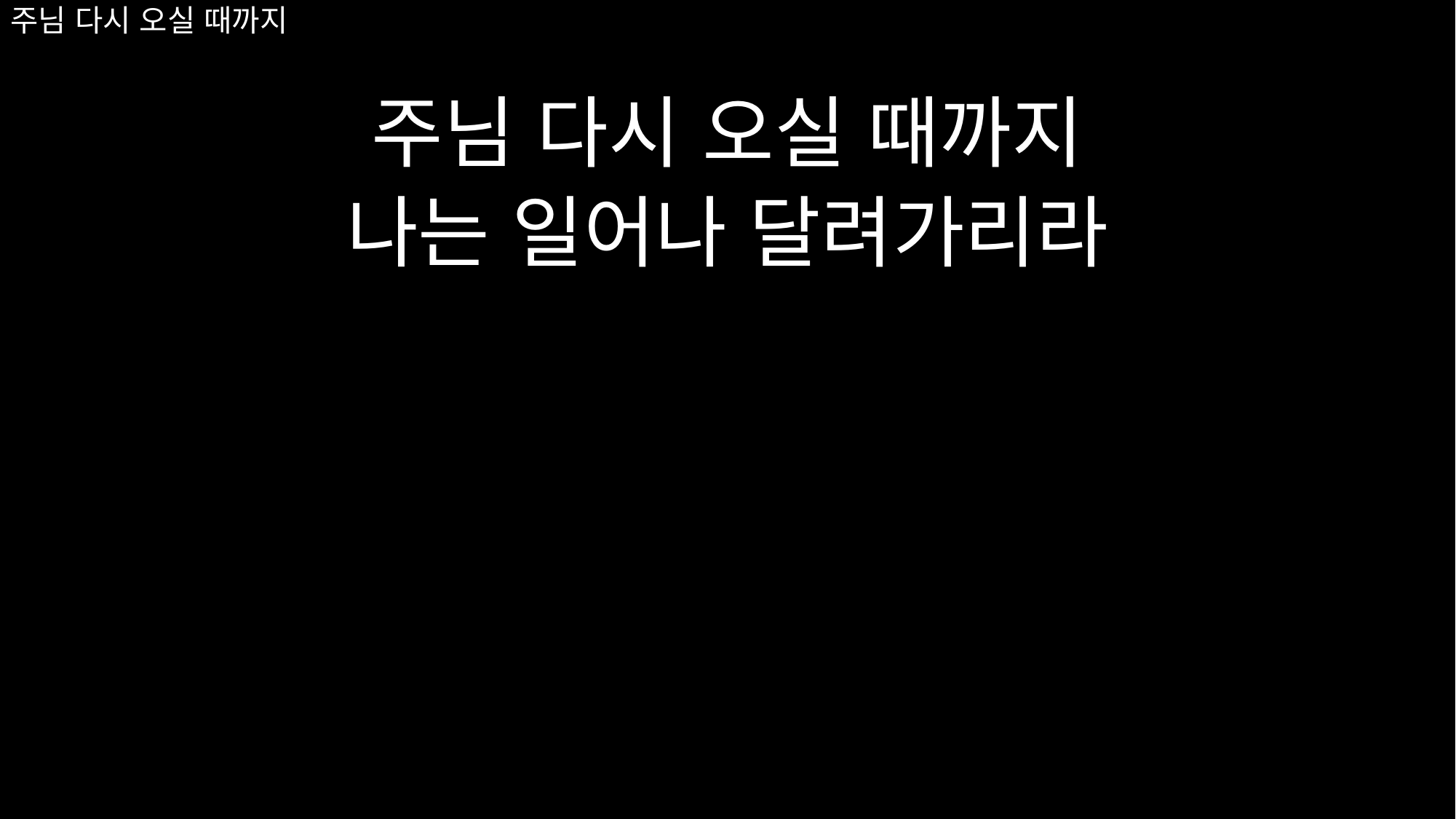

# 주님 다시 오실 때까지
주님 다시 오실 때까지
나는 일어나 달려가리라